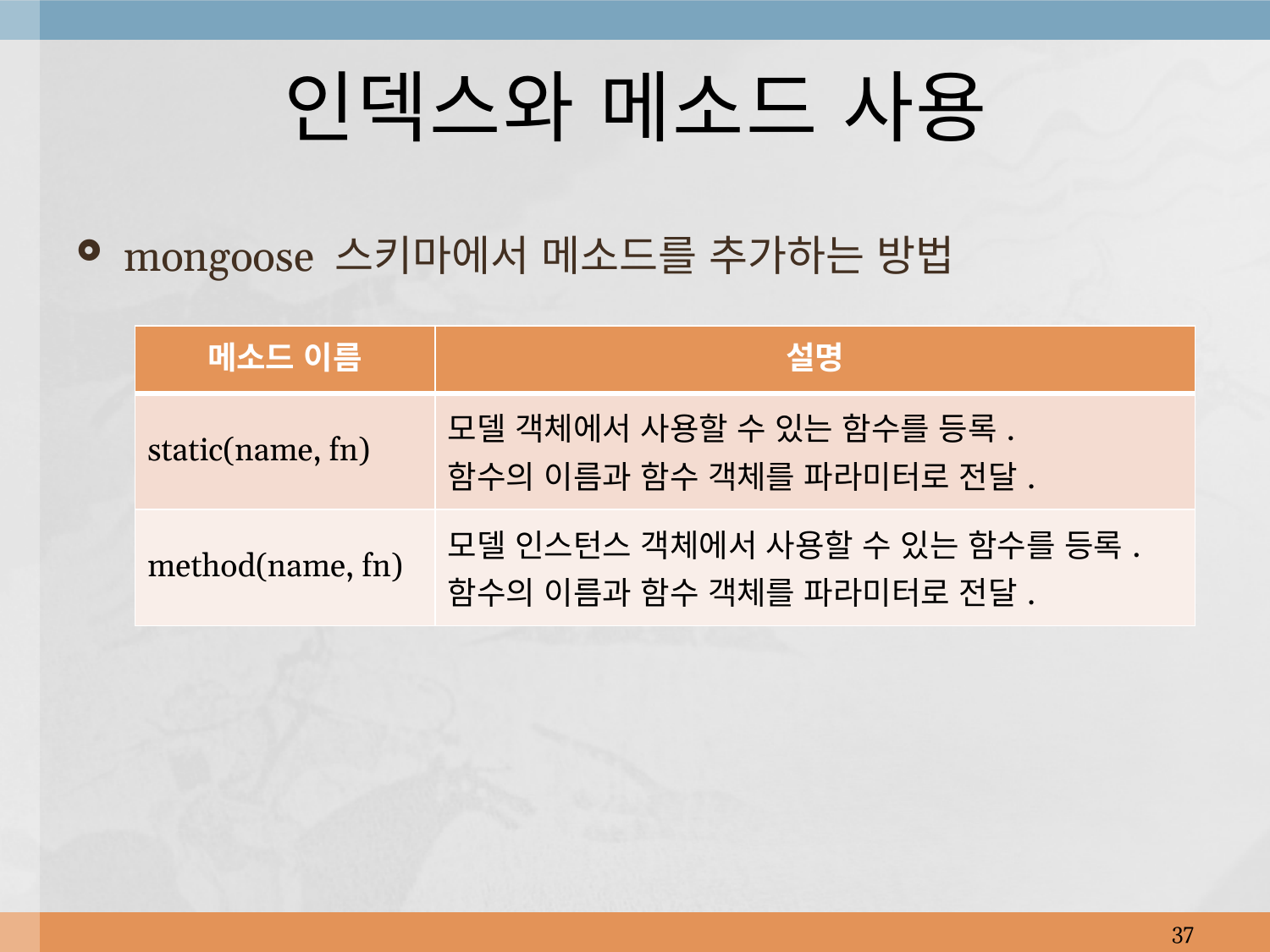

# 인덱스와 메소드 사용
mongoose 스키마에서 메소드를 추가하는 방법
| 메소드 이름 | 설명 |
| --- | --- |
| static(name, fn) | 모델 객체에서 사용할 수 있는 함수를 등록. 함수의 이름과 함수 객체를 파라미터로 전달. |
| method(name, fn) | 모델 인스턴스 객체에서 사용할 수 있는 함수를 등록. 함수의 이름과 함수 객체를 파라미터로 전달. |
37